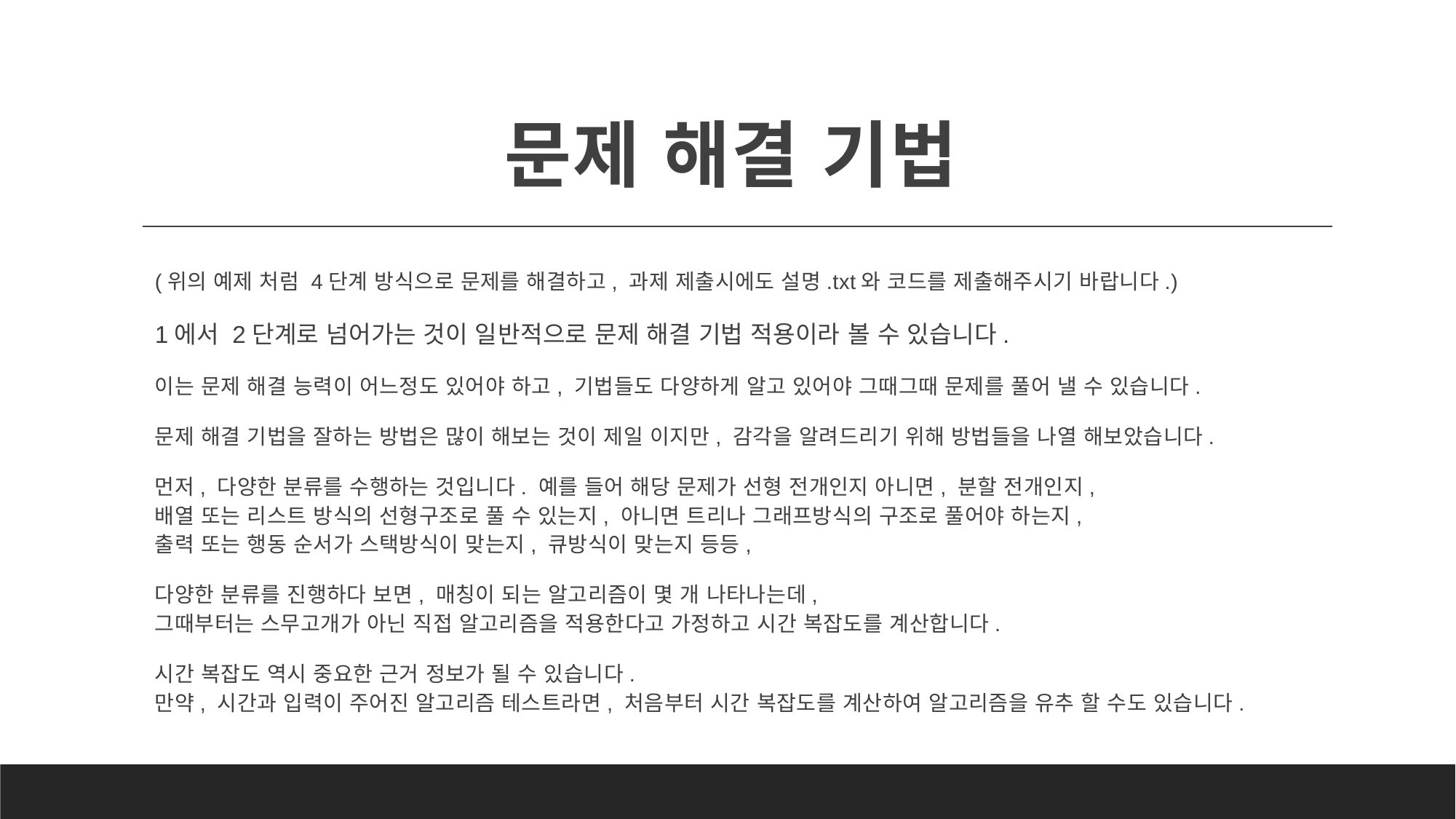

# 문제 해결 기법
(위의 예제 처럼 4단계 방식으로 문제를 해결하고, 과제 제출시에도 설명.txt와 코드를 제출해주시기 바랍니다.)
1에서 2단계로 넘어가는 것이 일반적으로 문제 해결 기법 적용이라 볼 수 있습니다.
이는 문제 해결 능력이 어느정도 있어야 하고, 기법들도 다양하게 알고 있어야 그때그때 문제를 풀어 낼 수 있습니다.
문제 해결 기법을 잘하는 방법은 많이 해보는 것이 제일 이지만, 감각을 알려드리기 위해 방법들을 나열 해보았습니다.
먼저, 다양한 분류를 수행하는 것입니다. 예를 들어 해당 문제가 선형 전개인지 아니면, 분할 전개인지,
배열 또는 리스트 방식의 선형구조로 풀 수 있는지, 아니면 트리나 그래프방식의 구조로 풀어야 하는지,
출력 또는 행동 순서가 스택방식이 맞는지, 큐방식이 맞는지 등등,
다양한 분류를 진행하다 보면, 매칭이 되는 알고리즘이 몇 개 나타나는데,
그때부터는 스무고개가 아닌 직접 알고리즘을 적용한다고 가정하고 시간 복잡도를 계산합니다.
시간 복잡도 역시 중요한 근거 정보가 될 수 있습니다.
만약, 시간과 입력이 주어진 알고리즘 테스트라면, 처음부터 시간 복잡도를 계산하여 알고리즘을 유추 할 수도 있습니다.